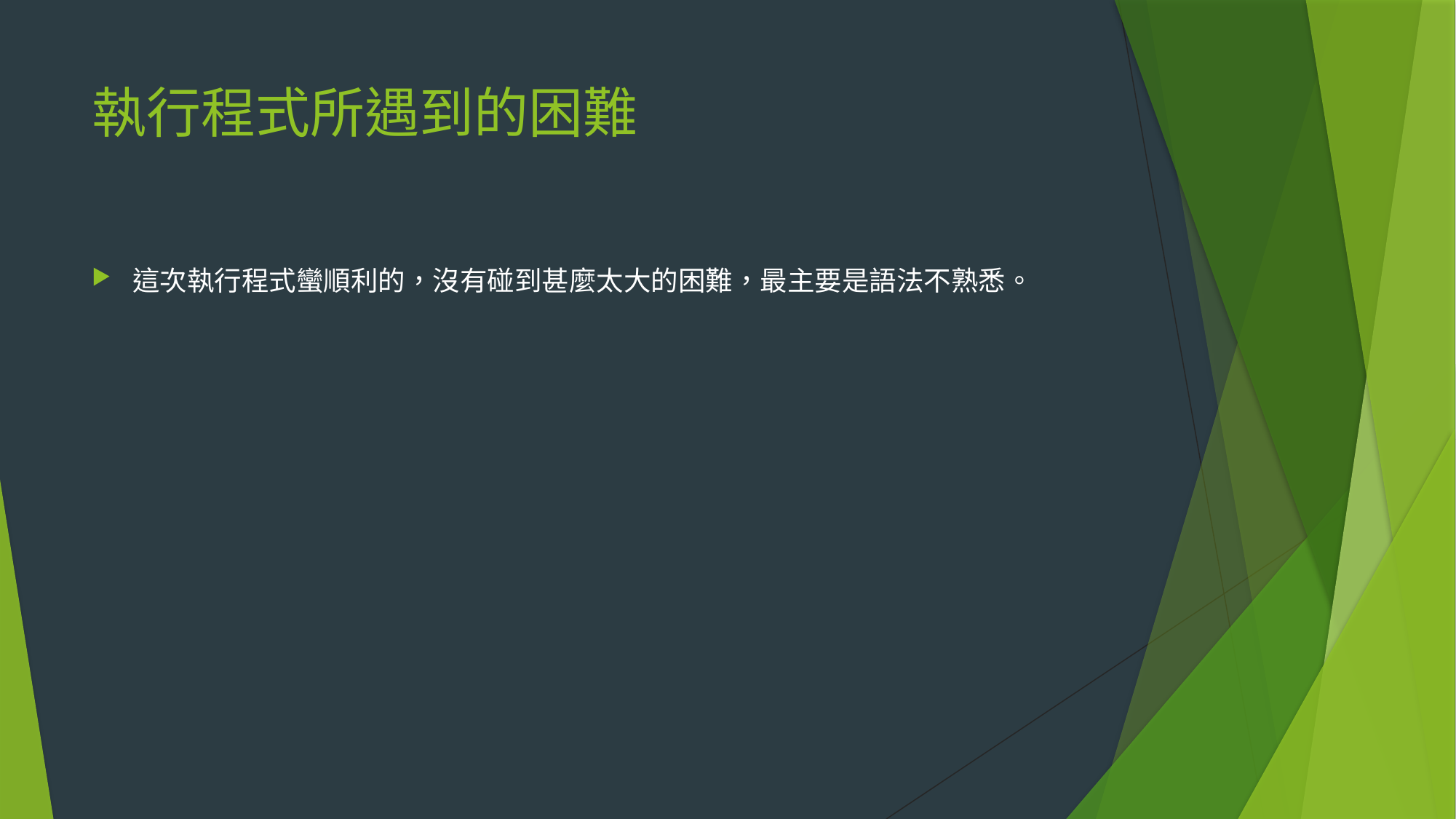

# 執行程式所遇到的困難
這次執行程式蠻順利的，沒有碰到甚麼太大的困難，最主要是語法不熟悉。